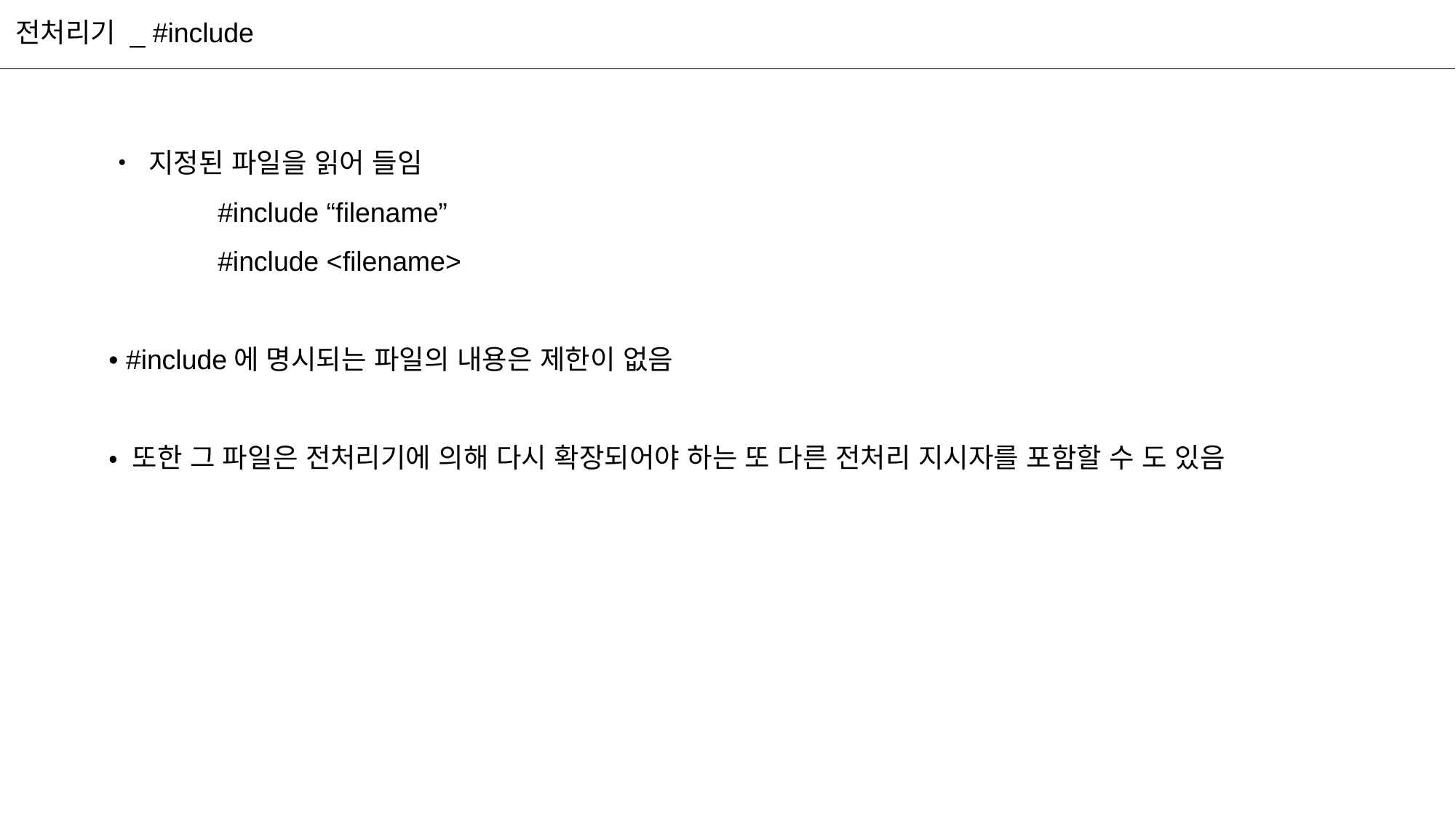

전처리기 _ #include
• 지정된 파일을 읽어 들임
	#include “filename”
	#include <filename>

• #include에 명시되는 파일의 내용은 제한이 없음

• 또한 그 파일은 전처리기에 의해 다시 확장되어야 하는 또 다른 전처리 지시자를 포함할 수 도 있음